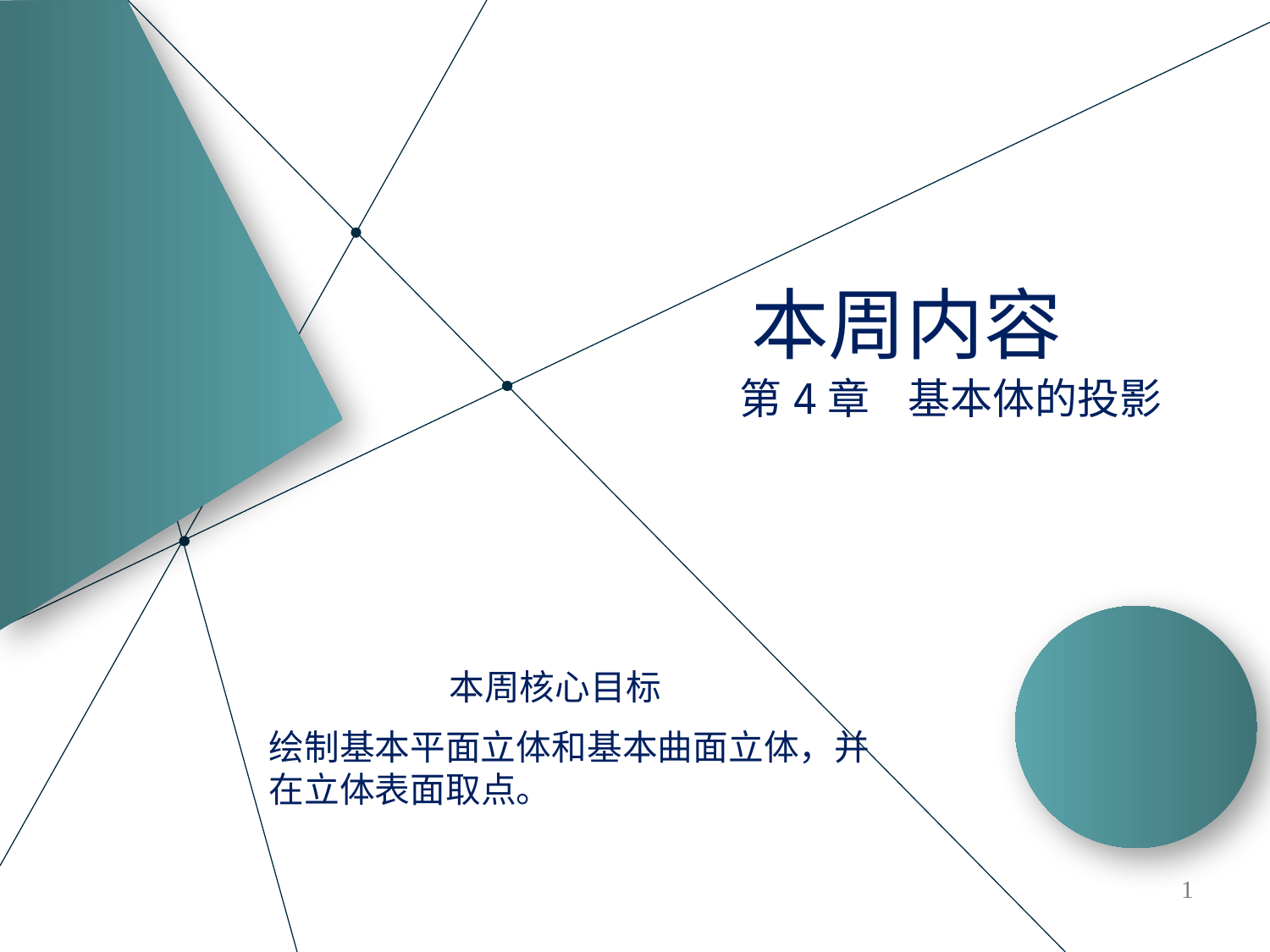

本周内容
第4章    基本体的投影

本周核心目标
     绘制基本平面立体和基本曲面立体，并在立体表面取点。
1